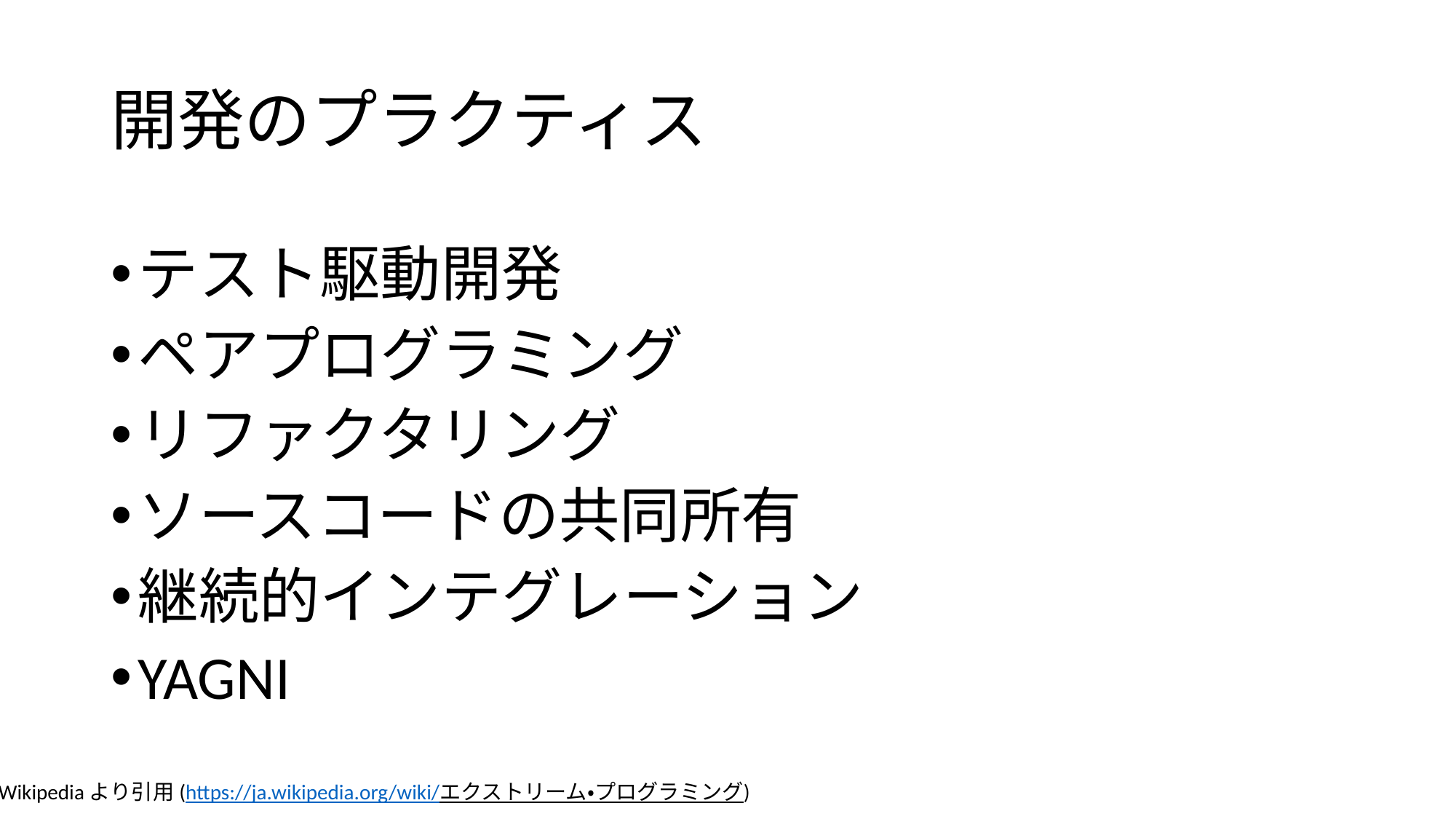

# 開発のプラクティス
テスト駆動開発
ペアプログラミング
リファクタリング
ソースコードの共同所有
継続的インテグレーション
YAGNI
Wikipediaより引用(https://ja.wikipedia.org/wiki/エクストリーム・プログラミング)